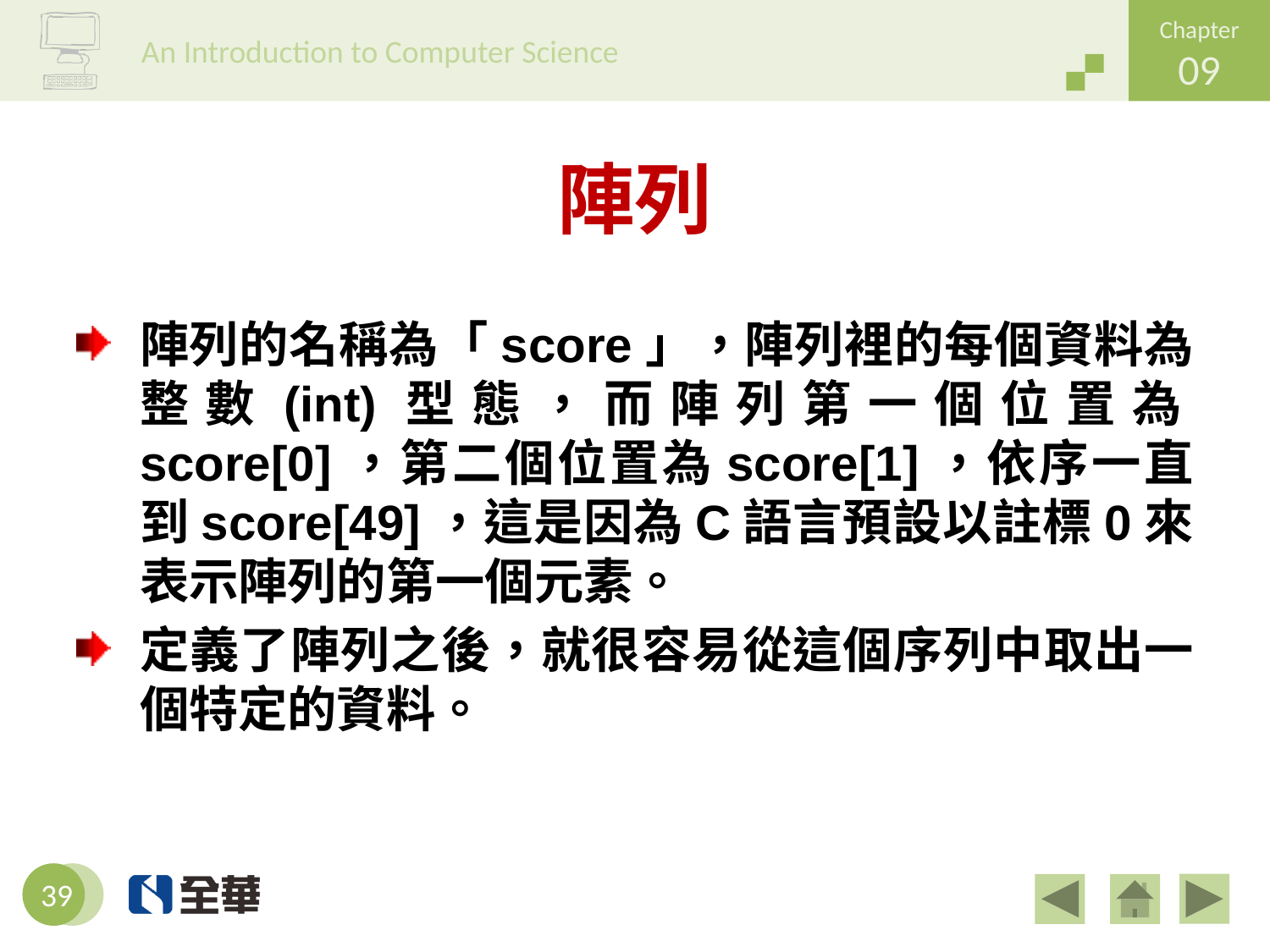

# 陣列
陣列的名稱為「score」，陣列裡的每個資料為整數(int)型態，而陣列第一個位置為score[0]，第二個位置為score[1]，依序一直到score[49]，這是因為C語言預設以註標0來表示陣列的第一個元素。
定義了陣列之後，就很容易從這個序列中取出一個特定的資料。